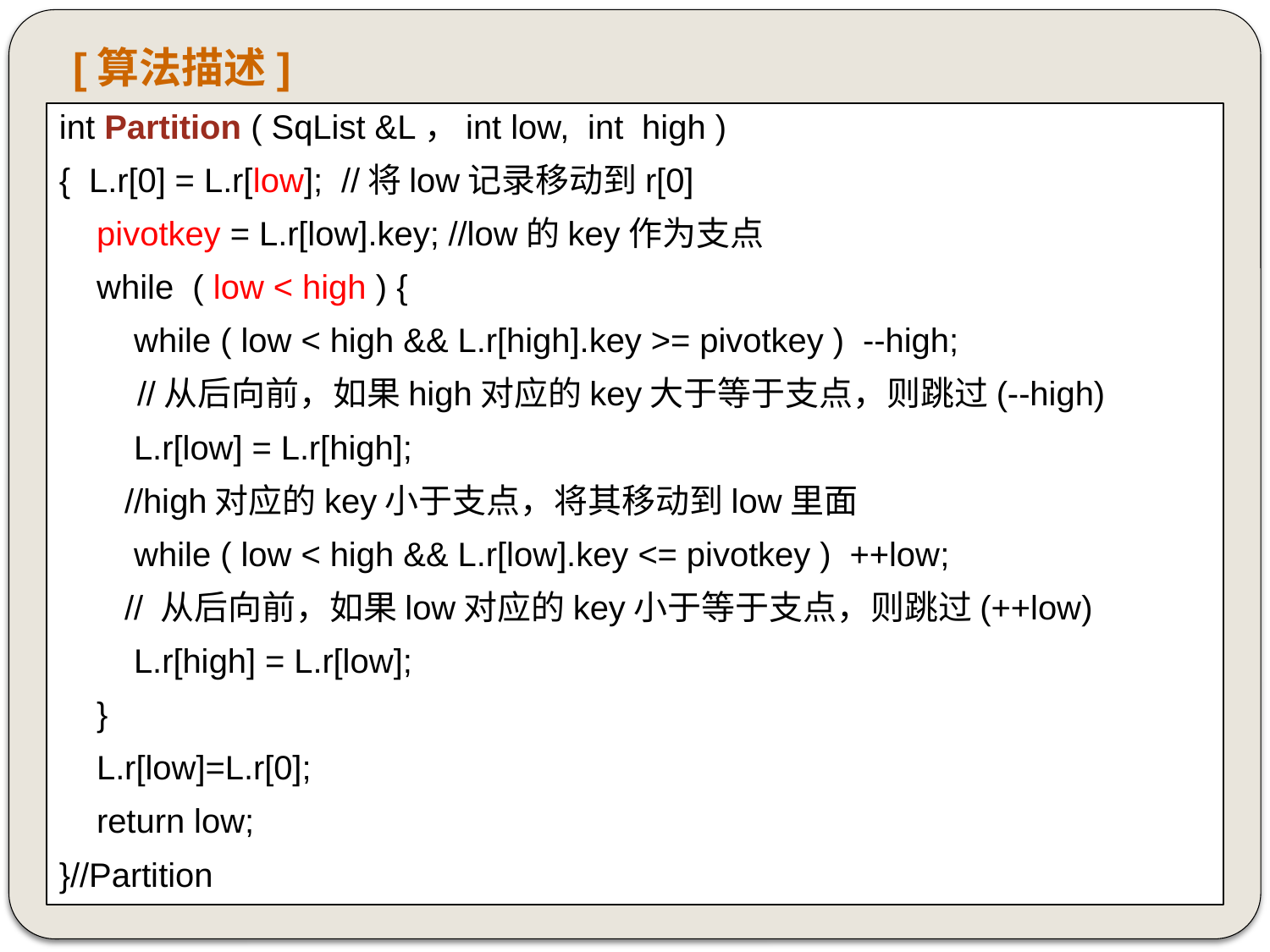

# [算法描述]
int Partition ( SqList &L，int low,  int  high )
{  L.r[0] = L.r[low];  //将low记录移动到r[0]
    pivotkey = L.r[low].key; //low的key作为支点
    while  ( low < high ) {
        while ( low < high && L.r[high].key >= pivotkey )  --high;
	    //从后向前，如果high对应的key大于等于支点，则跳过(--high)
        L.r[low] = L.r[high];
       //high对应的key小于支点，将其移动到low里面
        while ( low < high && L.r[low].key <= pivotkey )  ++low;
       // 从后向前，如果low对应的key小于等于支点，则跳过(++low)
        L.r[high] = L.r[low];
    }
    L.r[low]=L.r[0];
    return low;
}//Partition